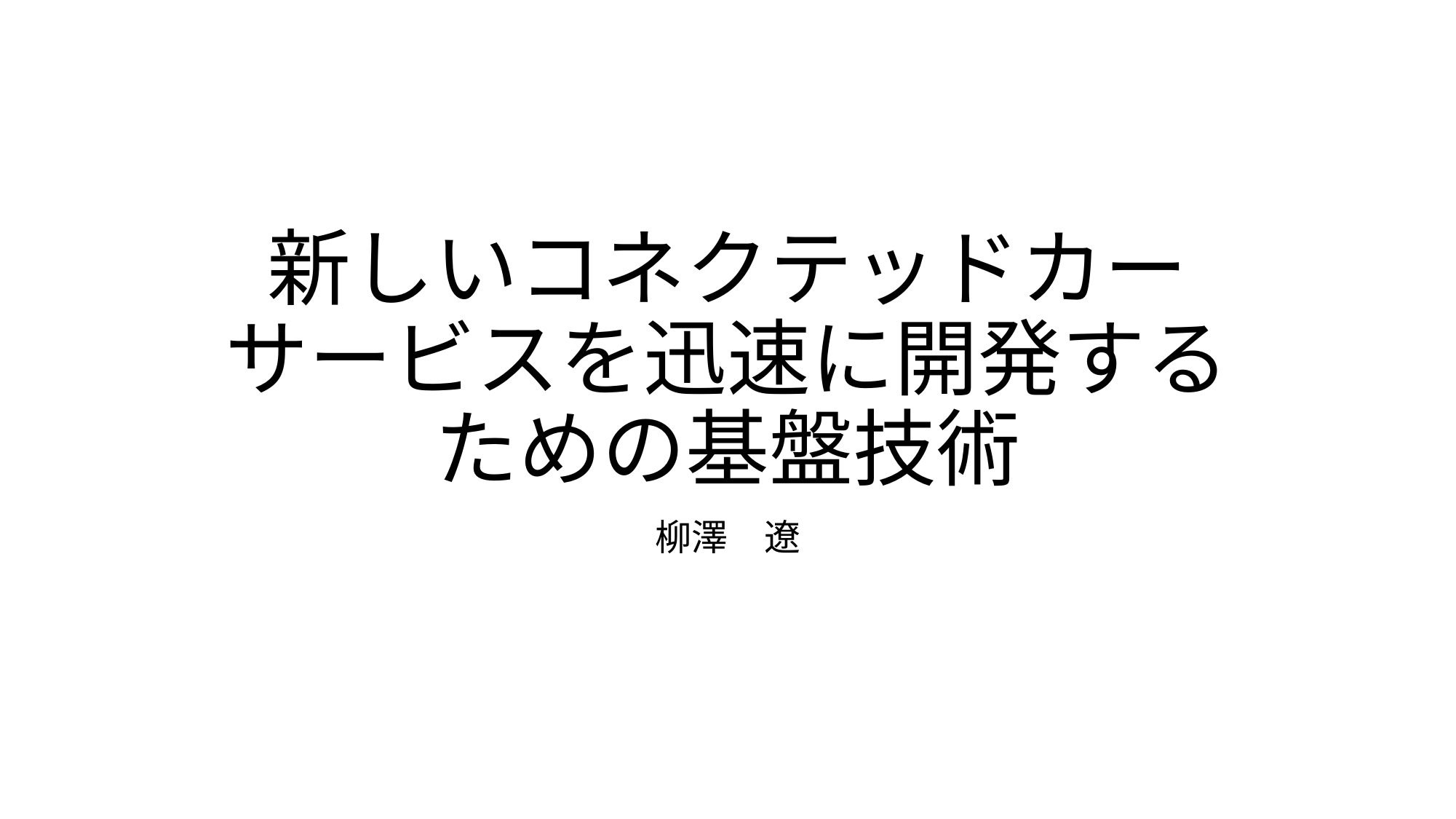

# 新しいコネクテッドカー サービスを迅速に開発する ための基盤技術
柳澤　遼